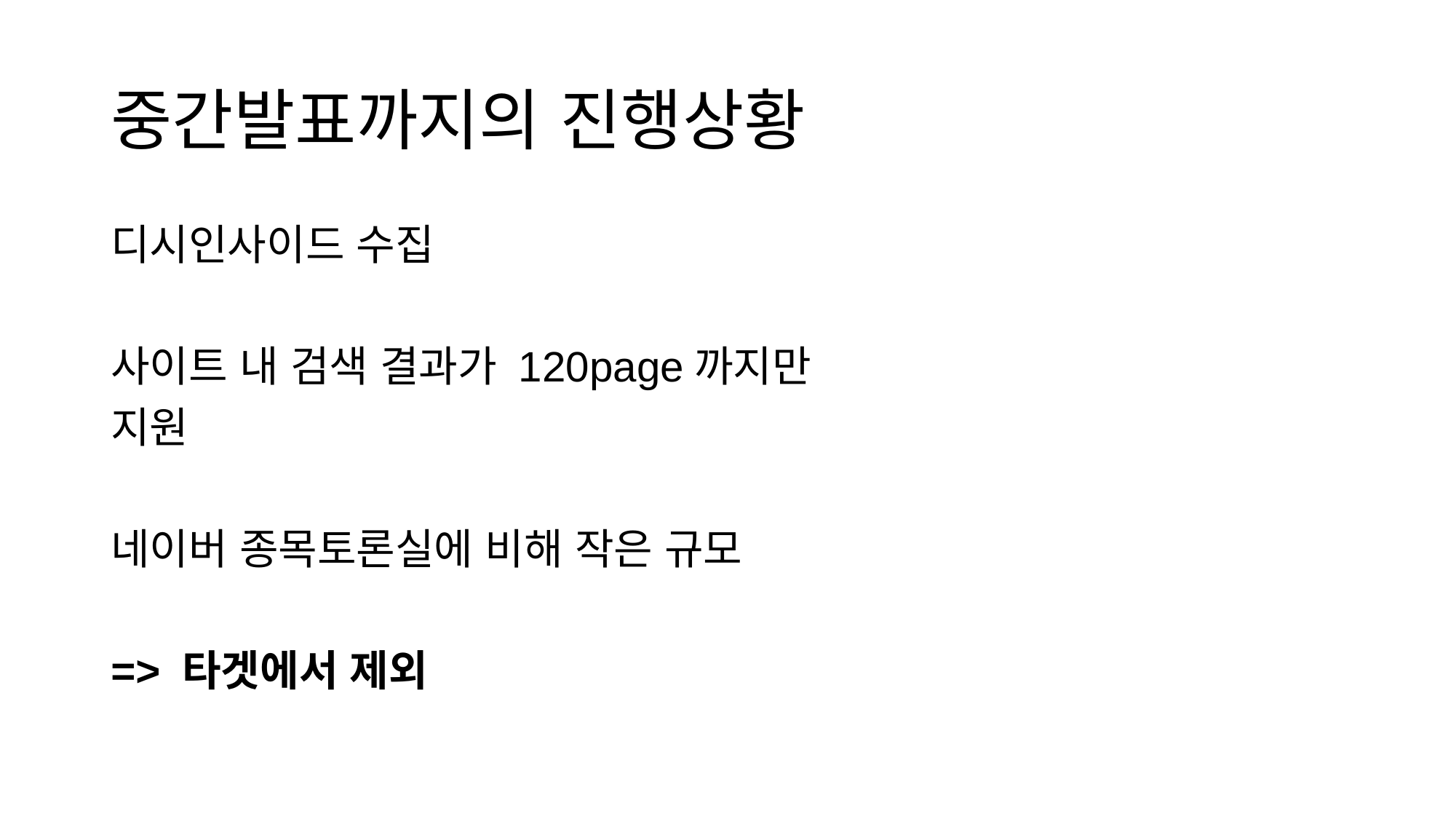

# 중간발표까지의 진행상황
디시인사이드 수집

사이트 내 검색 결과가 120page까지만
지원

네이버 종목토론실에 비해 작은 규모

=> 타겟에서 제외